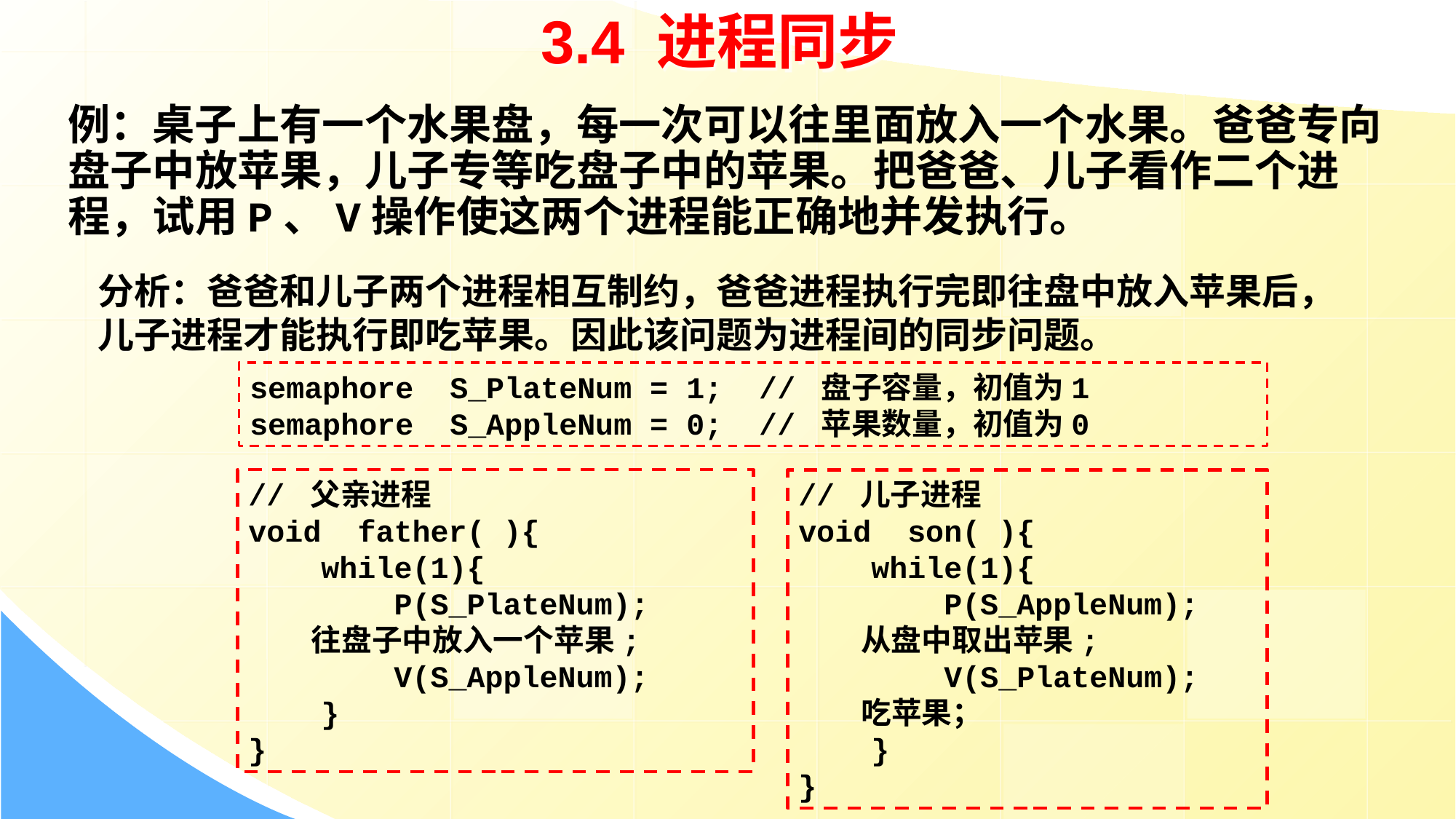

3.4 进程同步
例：桌子上有一个水果盘，每一次可以往里面放入一个水果。爸爸专向盘子中放苹果，儿子专等吃盘子中的苹果。把爸爸、儿子看作二个进程，试用P、V操作使这两个进程能正确地并发执行。
分析：爸爸和儿子两个进程相互制约，爸爸进程执行完即往盘中放入苹果后，儿子进程才能执行即吃苹果。因此该问题为进程间的同步问题。
semaphore  S_PlateNum = 1;  // 盘子容量，初值为1
semaphore  S_AppleNum = 0;  // 苹果数量，初值为0
// 父亲进程
void  father( ){
    while(1){
        P(S_PlateNum);
        往盘子中放入一个苹果;
        V(S_AppleNum);
    }
}
// 儿子进程
void  son( ){
    while(1){
        P(S_AppleNum);
        从盘中取出苹果;
        V(S_PlateNum);
        吃苹果；
    }
}